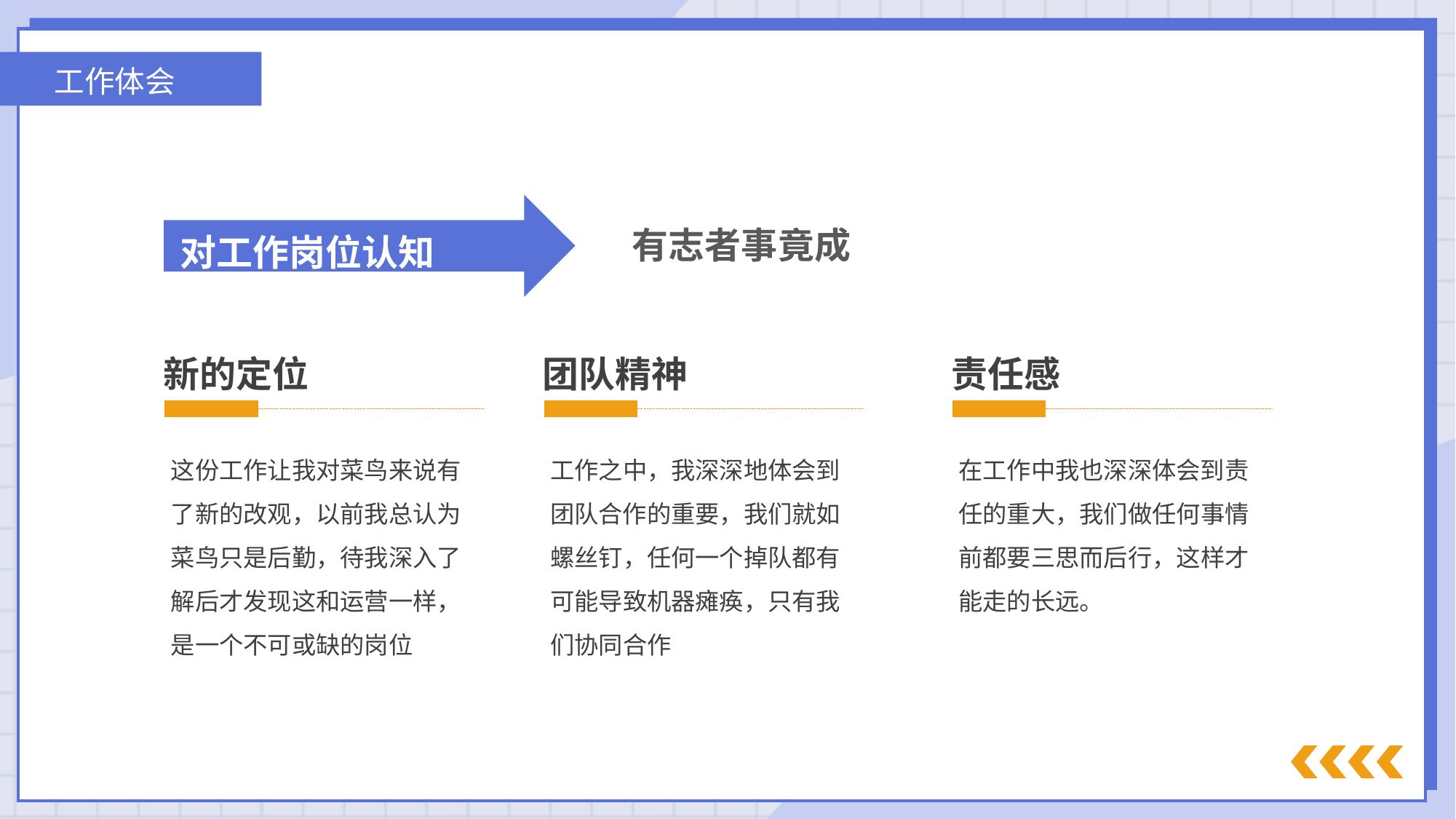

对工作岗位认知
有志者事竟成
新的定位
团队精神
责任感

这份工作让我对菜鸟来说有了新的改观，以前我总认为菜鸟只是后勤，待我深入了解后才发现这和运营一样，是一个不可或缺的岗位
工作之中，我深深地体会到团队合作的重要，我们就如螺丝钉，任何一个掉队都有可能导致机器瘫痪，只有我们协同合作
在工作中我也深深体会到责任的重大，我们做任何事情前都要三思而后行，这样才能走的长远。